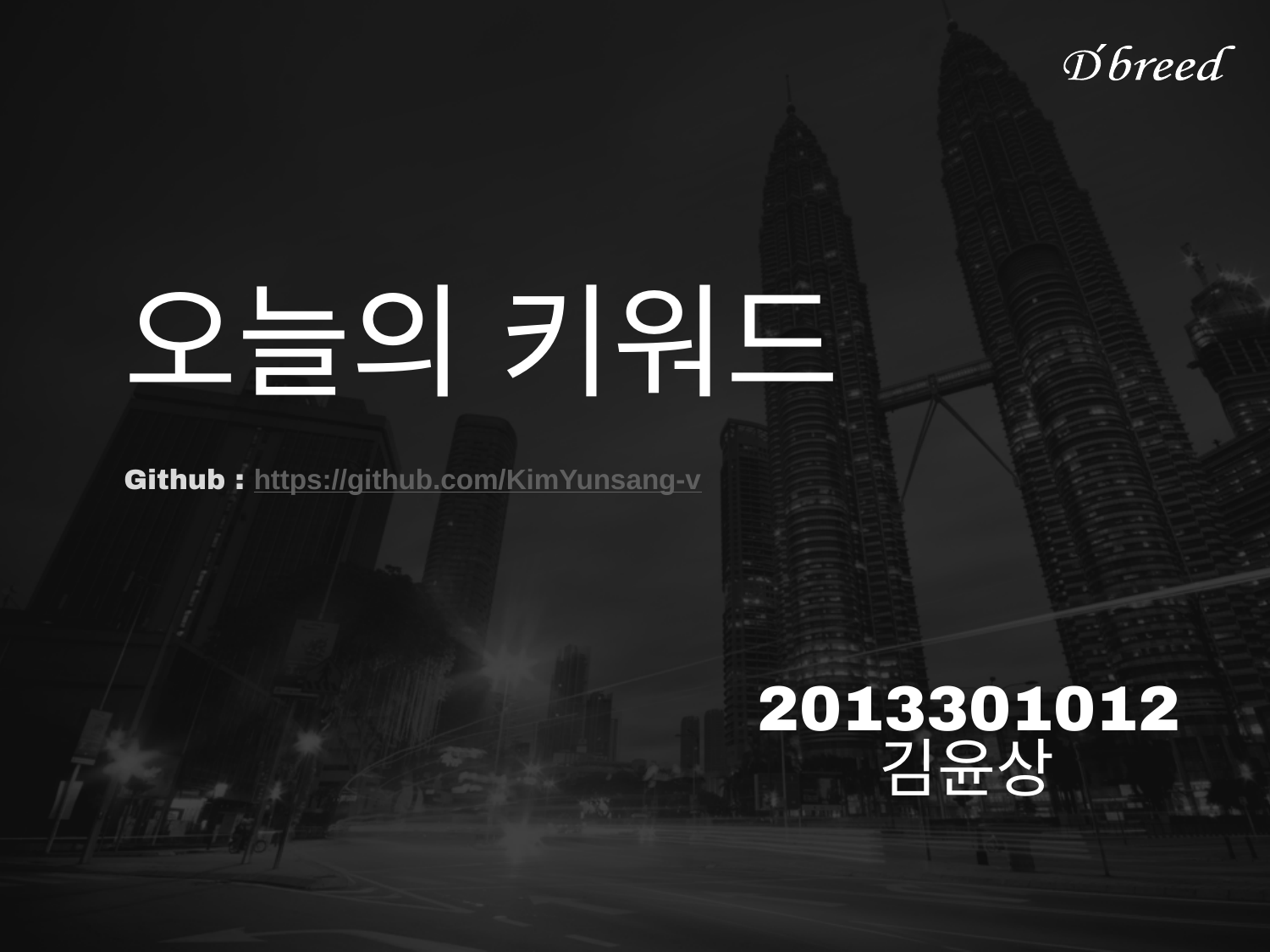

오늘의 키워드
Github : https://github.com/KimYunsang-v
2013301012
      김윤상